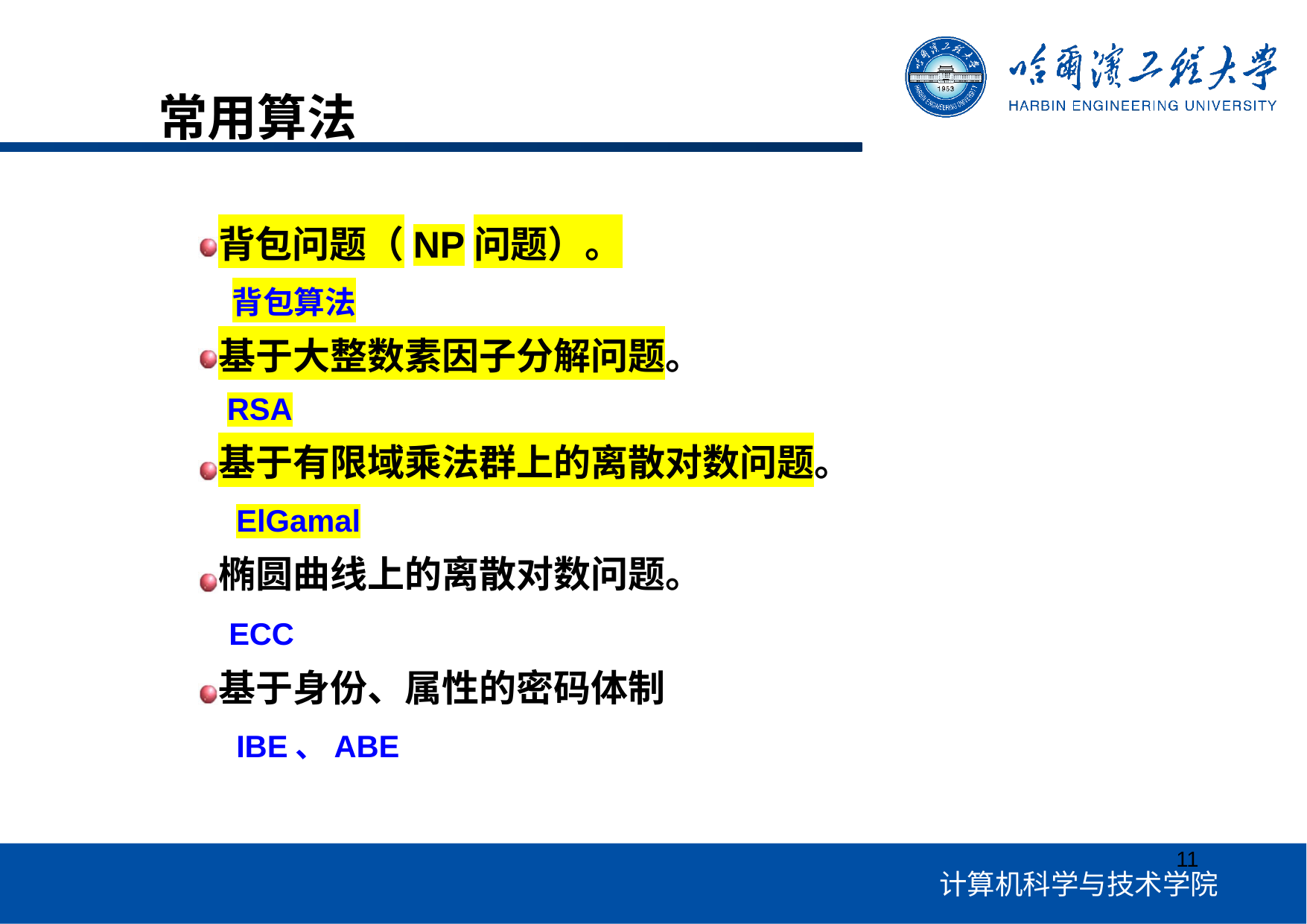

# 常用算法
背包问题（NP问题）。
 背包算法
基于大整数素因子分解问题。
 RSA
基于有限域乘法群上的离散对数问题。
ElGamal
椭圆曲线上的离散对数问题。
 ECC
基于身份、属性的密码体制
IBE、ABE

11